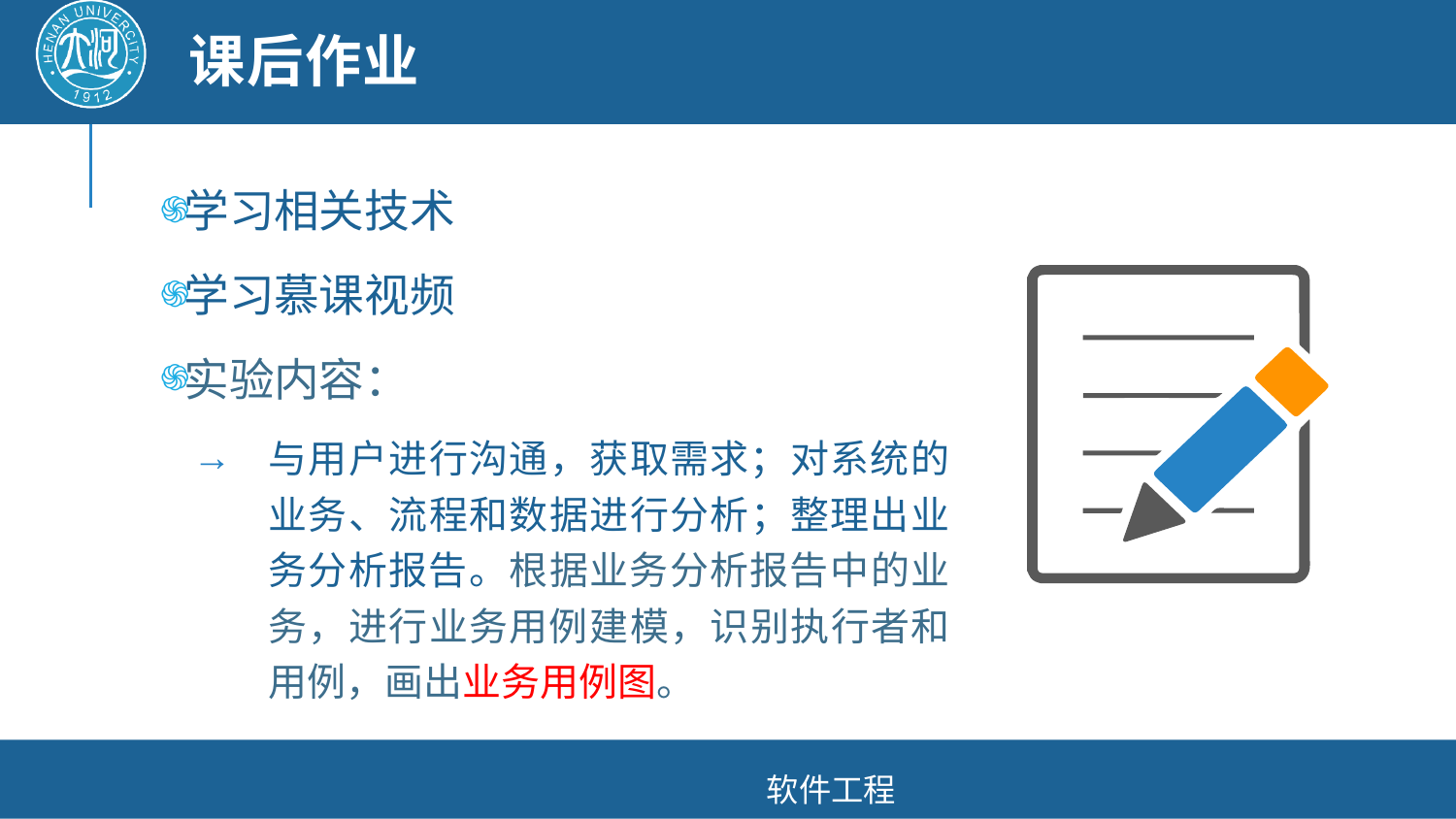

# 课后作业
学习相关技术
学习慕课视频
实验内容：
与用户进行沟通，获取需求；对系统的业务、流程和数据进行分析；整理出业务分析报告。根据业务分析报告中的业务，进行业务用例建模，识别执行者和用例，画出业务用例图。

软件工程
89